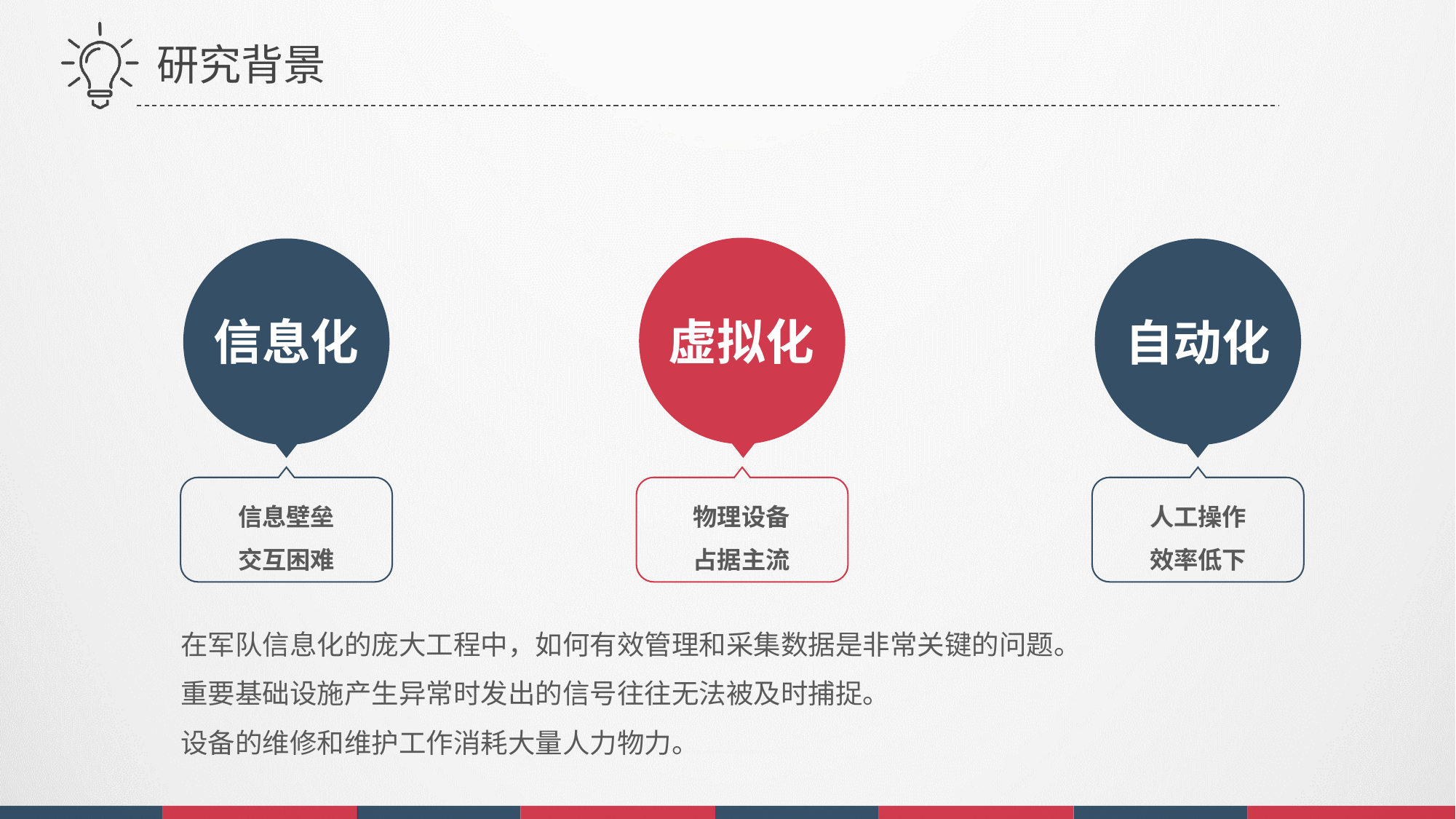

研究背景

虚拟化

信息化

自动化

信息壁垒
交互困难
物理设备
占据主流
人工操作
效率低下
在军队信息化的庞大工程中，如何有效管理和采集数据是非常关键的问题。
重要基础设施产生异常时发出的信号往往无法被及时捕捉。
设备的维修和维护工作消耗大量人力物力。